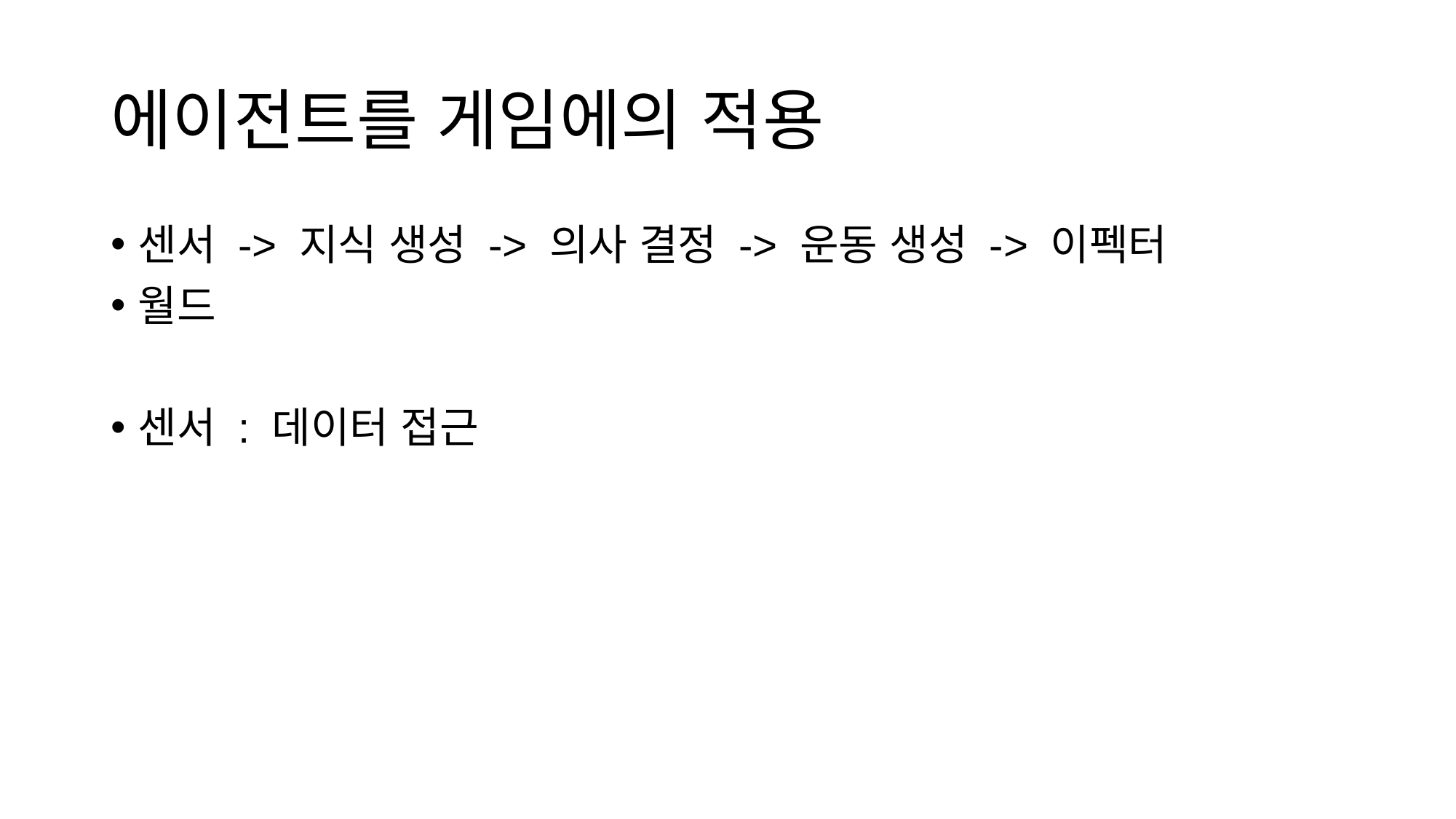

# 에이전트를 게임에의 적용
센서 -> 지식 생성 -> 의사 결정 -> 운동 생성 -> 이펙터
월드

센서 : 데이터 접근